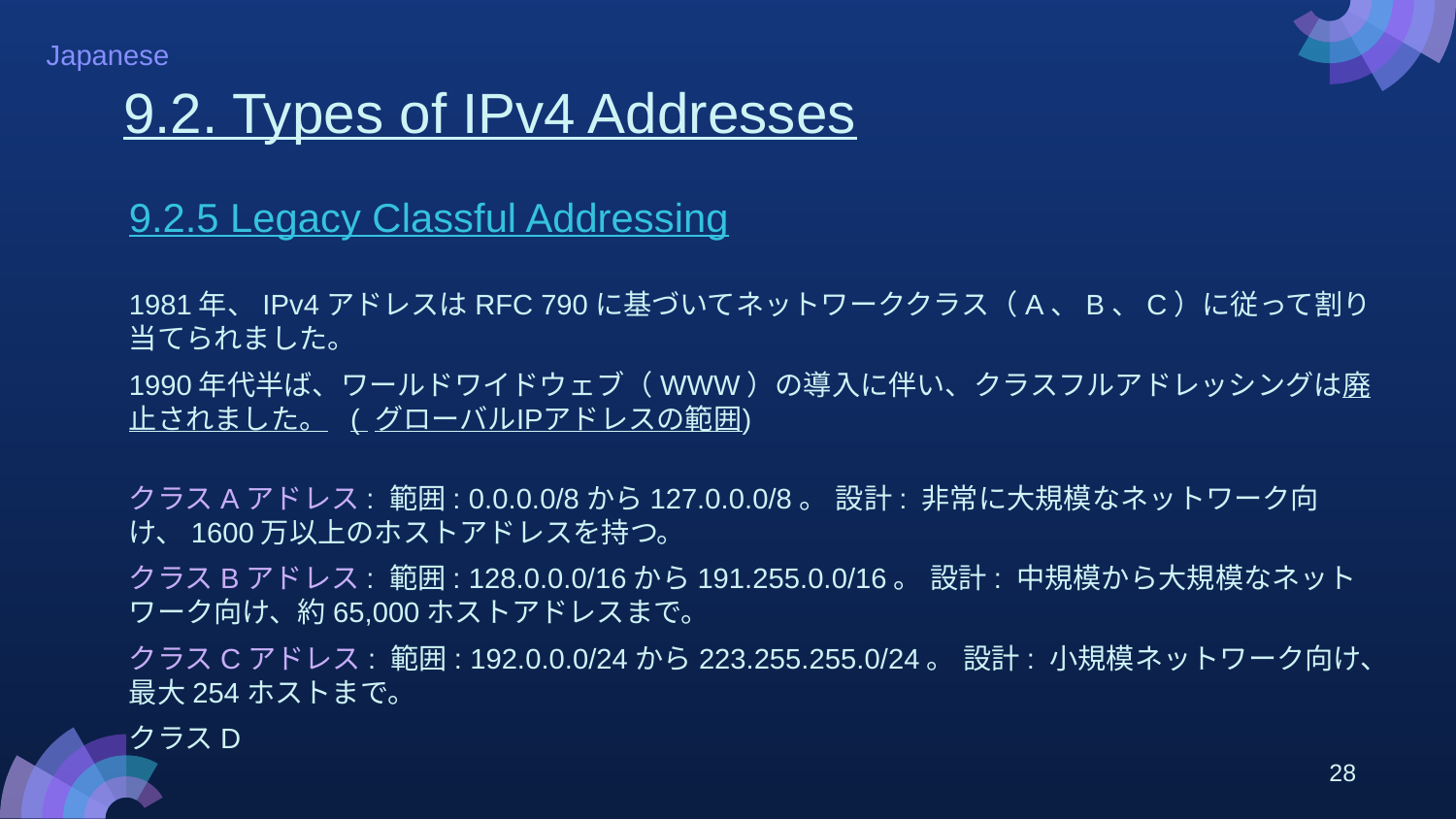

# 9.2. Types of IPv4 Addresses
9.2.5 Legacy Classful Addressing
1981年、IPv4アドレスはRFC 790に基づいてネットワーククラス（A、B、C）に従って割り当てられました。
1990年代半ば、ワールドワイドウェブ（WWW）の導入に伴い、クラスフルアドレッシングは廃止されました。  ( グローバルIPアドレスの範囲)
クラスAアドレス: 範囲: 0.0.0.0/8から127.0.0.0/8。 設計: 非常に大規模なネットワーク向け、1600万以上のホストアドレスを持つ。
クラスBアドレス: 範囲: 128.0.0.0/16から191.255.0.0/16。 設計: 中規模から大規模なネットワーク向け、約65,000ホストアドレスまで。
クラスCアドレス: 範囲: 192.0.0.0/24から223.255.255.0/24。 設計: 小規模ネットワーク向け、最大254ホストまで。
クラスD